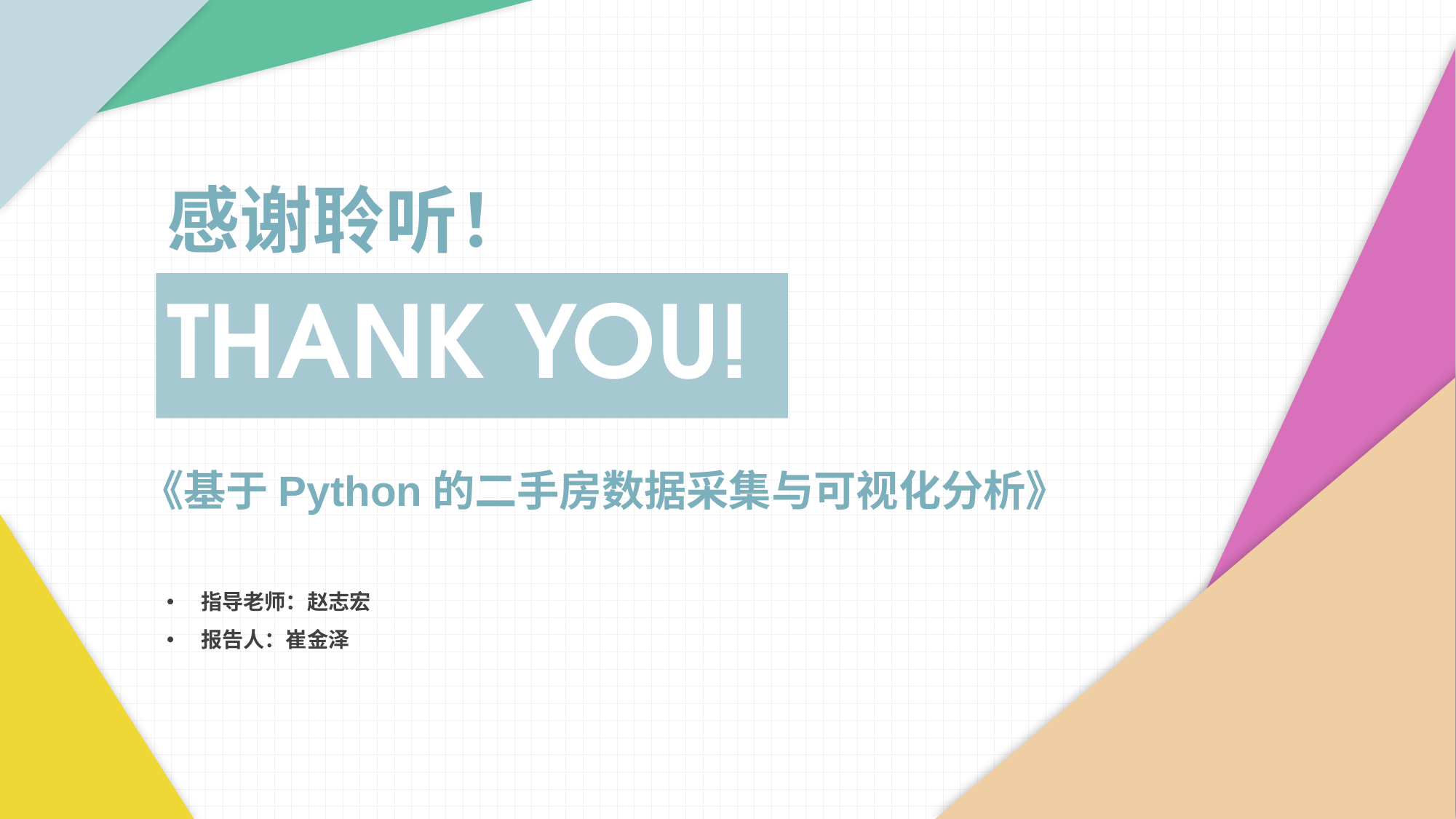

感谢聆听！
THANK YOU!
《基于Python的二手房数据采集与可视化分析》
指导老师：赵志宏
报告人：崔金泽